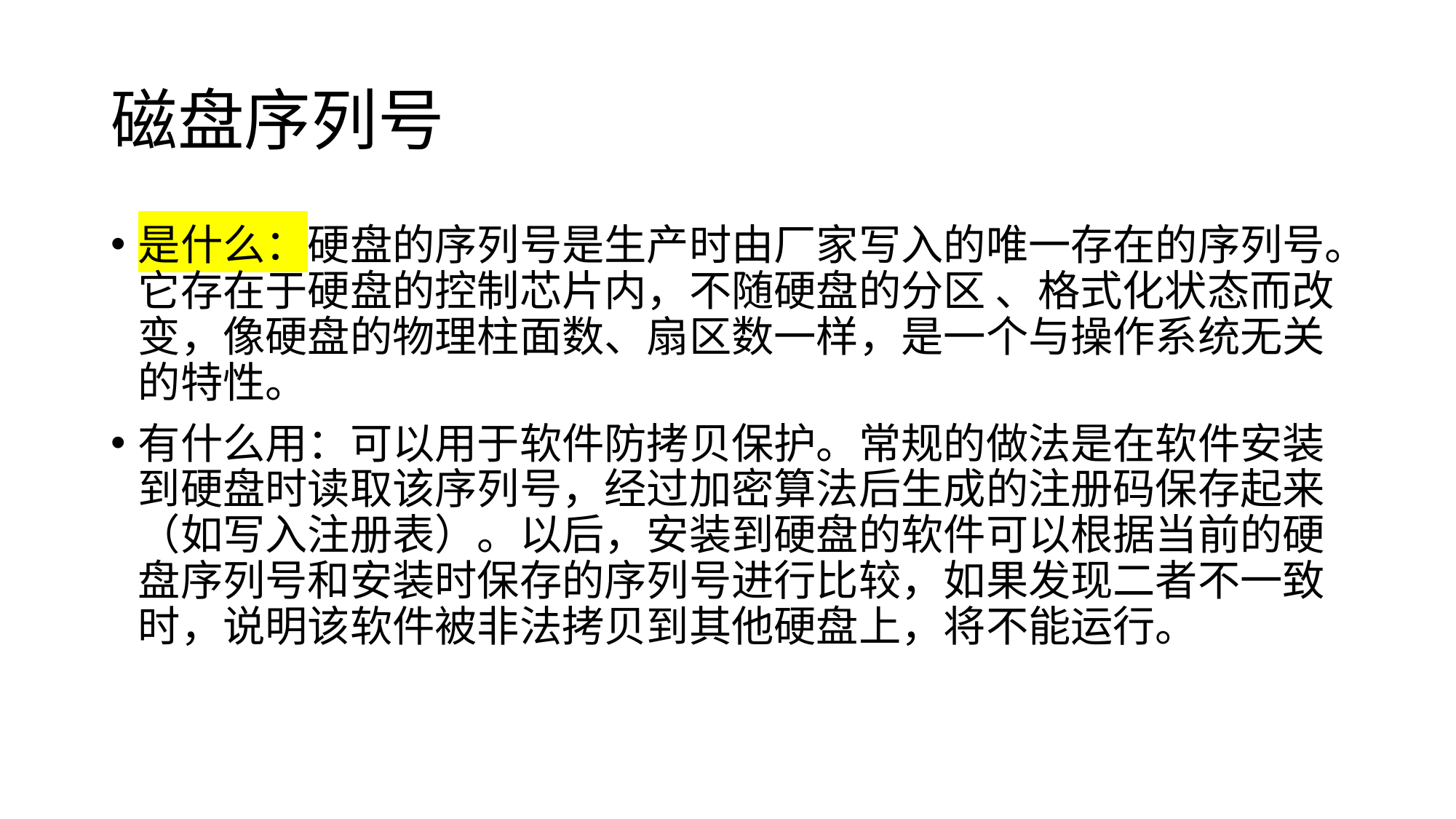

# 磁盘序列号
是什么：硬盘的序列号是生产时由厂家写入的唯一存在的序列号。它存在于硬盘的控制芯片内，不随硬盘的分区 、格式化状态而改变，像硬盘的物理柱面数、扇区数一样，是一个与操作系统无关的特性。
有什么用：可以用于软件防拷贝保护。常规的做法是在软件安装到硬盘时读取该序列号，经过加密算法后生成的注册码保存起来（如写入注册表）。以后，安装到硬盘的软件可以根据当前的硬盘序列号和安装时保存的序列号进行比较，如果发现二者不一致时，说明该软件被非法拷贝到其他硬盘上，将不能运行。